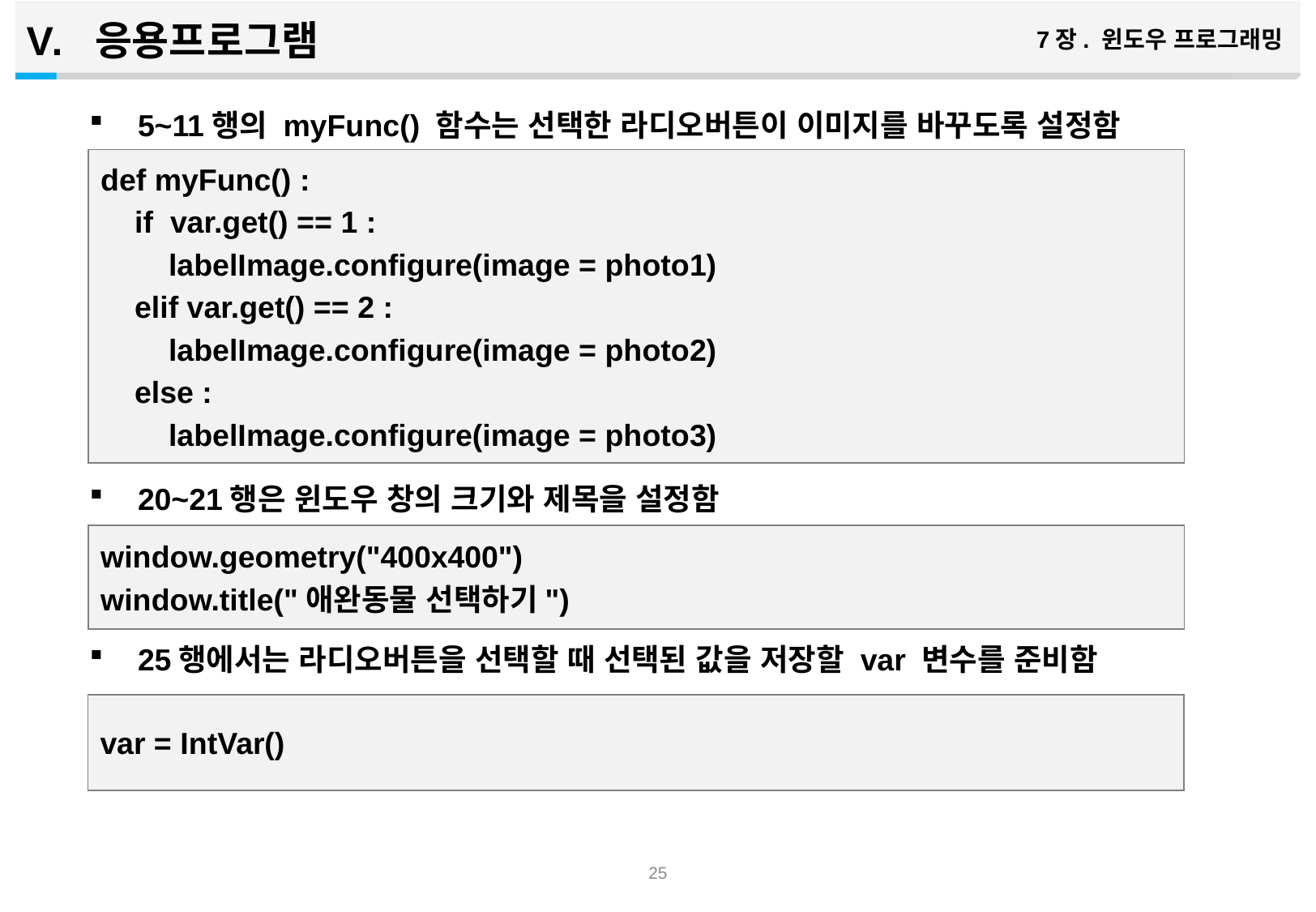

응용프로그램
7장. 윈도우 프로그래밍
5~11행의 myFunc() 함수는 선택한 라디오버튼이 이미지를 바꾸도록 설정함

20~21행은 윈도우 창의 크기와 제목을 설정함

25행에서는 라디오버튼을 선택할 때 선택된 값을 저장할 var 변수를 준비함
def myFunc() :
    if  var.get() == 1 :
        labelImage.configure(image = photo1)
    elif var.get() == 2 :
        labelImage.configure(image = photo2)
    else :
        labelImage.configure(image = photo3)
window.geometry("400x400")
window.title("애완동물 선택하기")
var = IntVar()
25